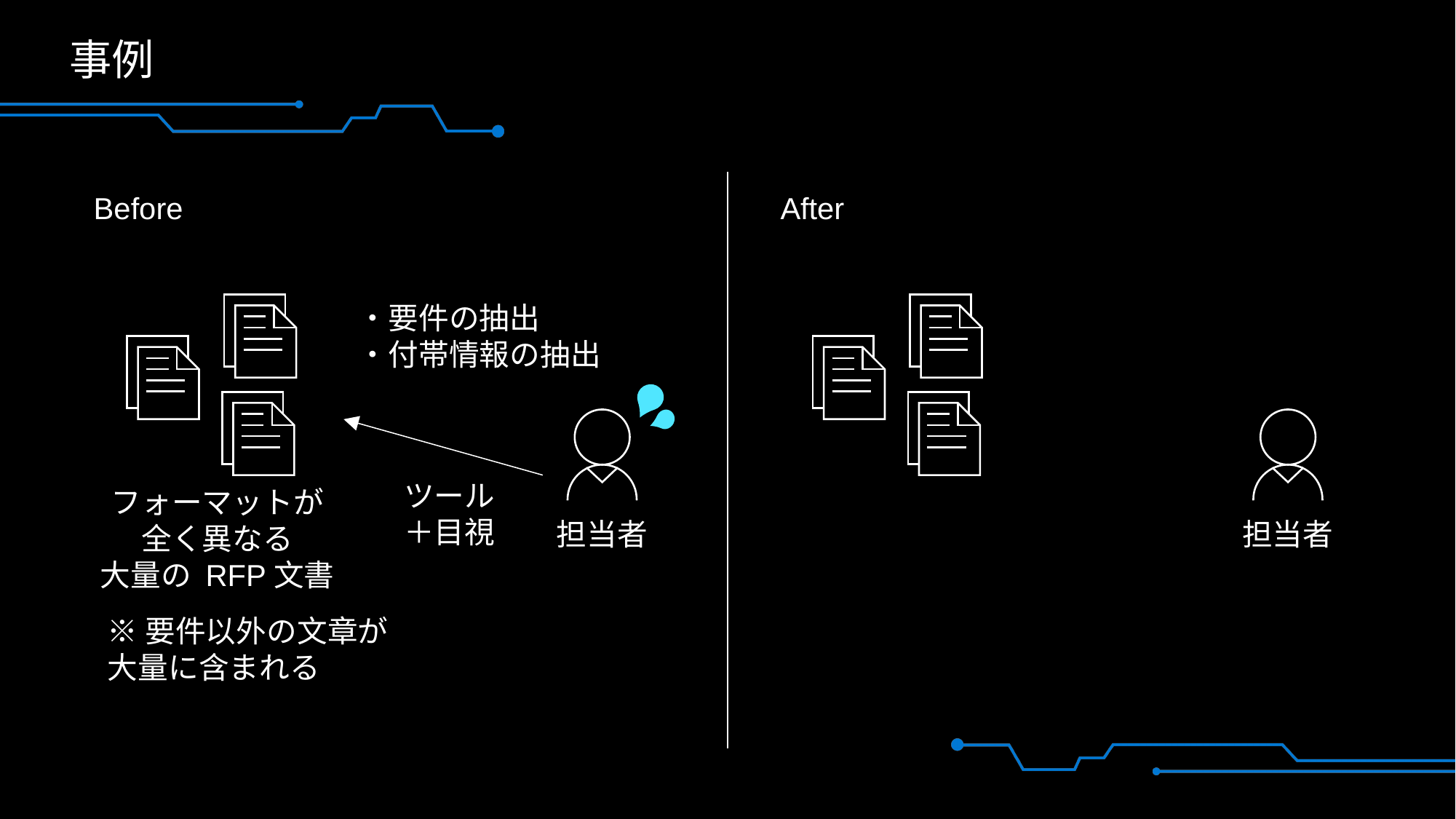

# 事例
Before
After

・要件の抽出
・付帯情報の抽出

ツール
＋目視
フォーマットが
全く異なる
大量の RFP文書
担当者
担当者
※要件以外の文章が
大量に含まれる